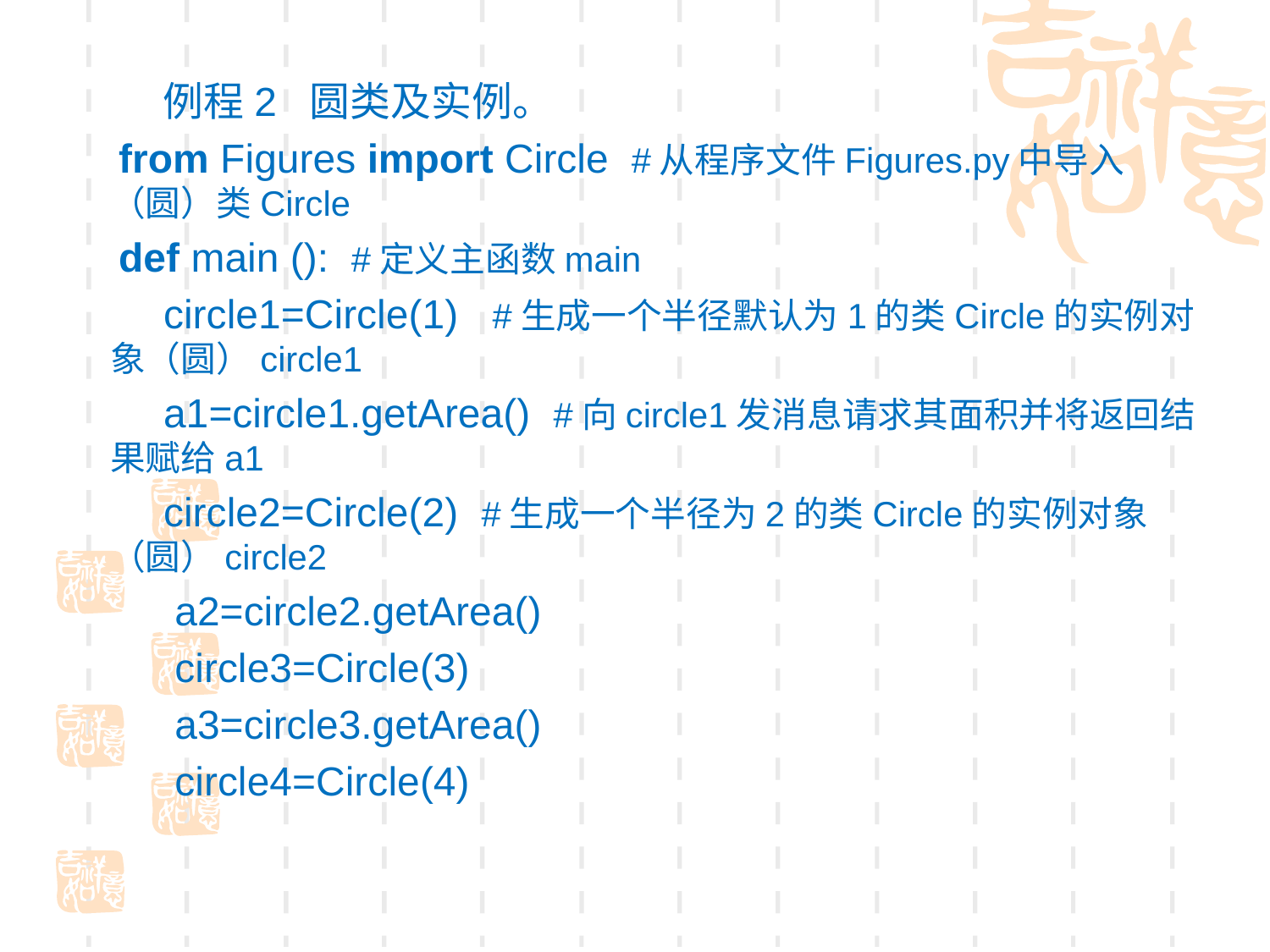

例程2  圆类及实例。
     from Figures import Circle  #从程序文件Figures.py中导入（圆）类Circle
     def main ():  #定义主函数main
         circle1=Circle(1)   #生成一个半径默认为1的类Circle的实例对象（圆）circle1
         a1=circle1.getArea()  #向circle1发消息请求其面积并将返回结果赋给a1
         circle2=Circle(2)  #生成一个半径为2的类Circle的实例对象（圆）circle2
          a2=circle2.getArea()
          circle3=Circle(3)
          a3=circle3.getArea()
          circle4=Circle(4)